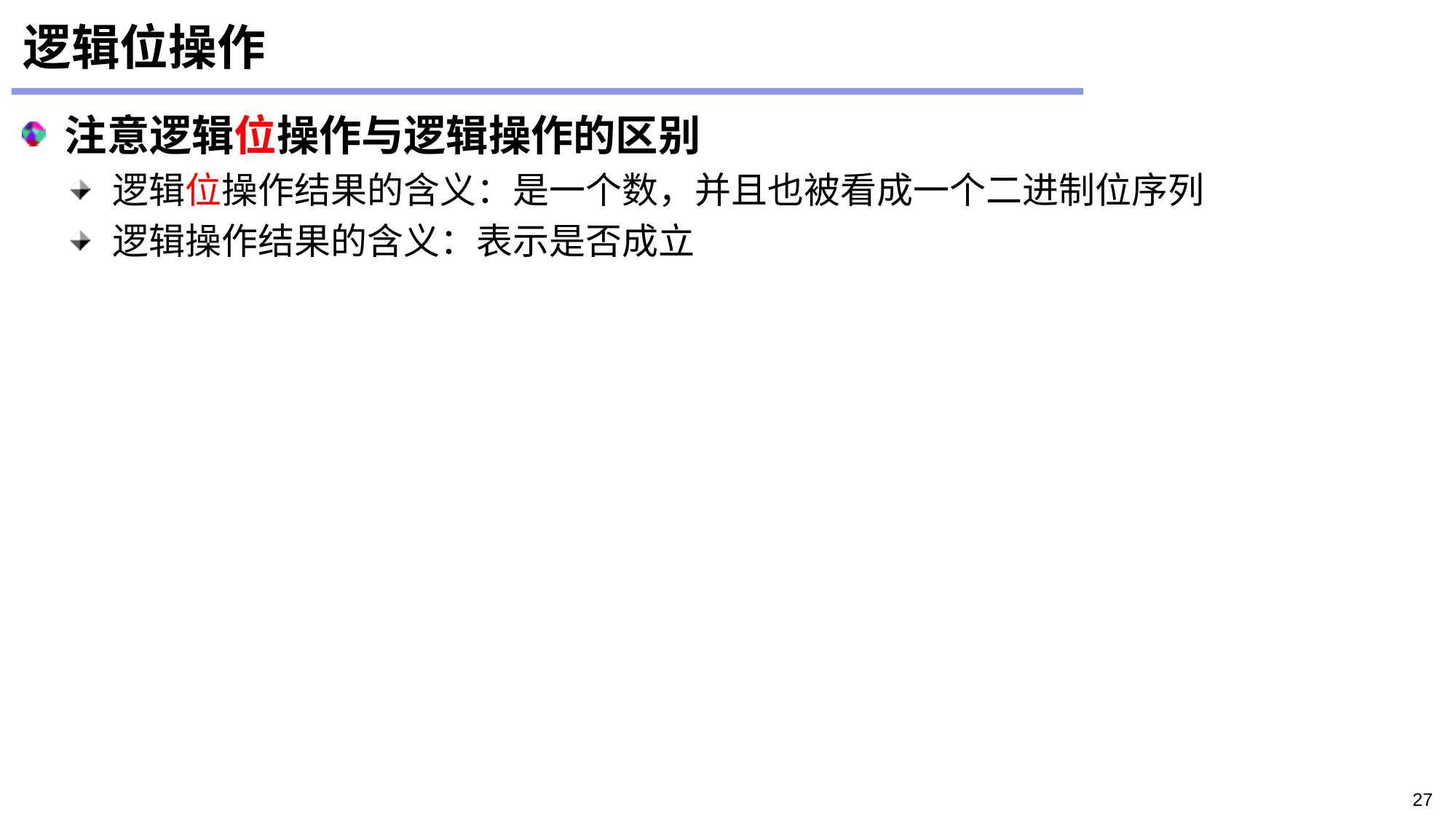

# 逻辑位操作
注意逻辑位操作与逻辑操作的区别
逻辑位操作结果的含义：是一个数，并且也被看成一个二进制位序列
逻辑操作结果的含义：表示是否成立

27